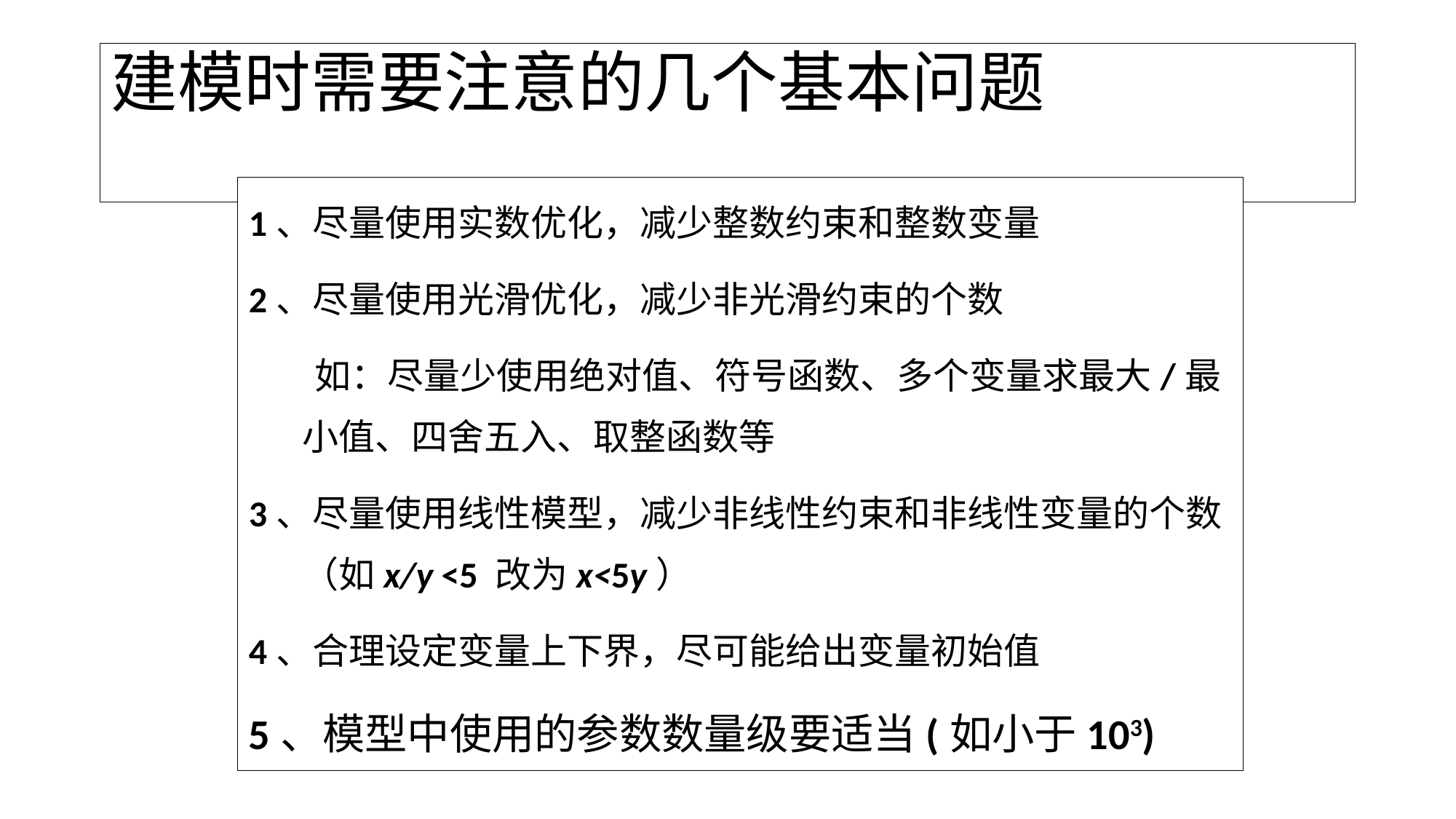

# 建模时需要注意的几个基本问题
1、尽量使用实数优化，减少整数约束和整数变量
2、尽量使用光滑优化，减少非光滑约束的个数
       如：尽量少使用绝对值、符号函数、多个变量求最大/最小值、四舍五入、取整函数等
3、尽量使用线性模型，减少非线性约束和非线性变量的个数（如x/y <5 改为x<5y）
4、合理设定变量上下界，尽可能给出变量初始值
5、模型中使用的参数数量级要适当(如小于103)